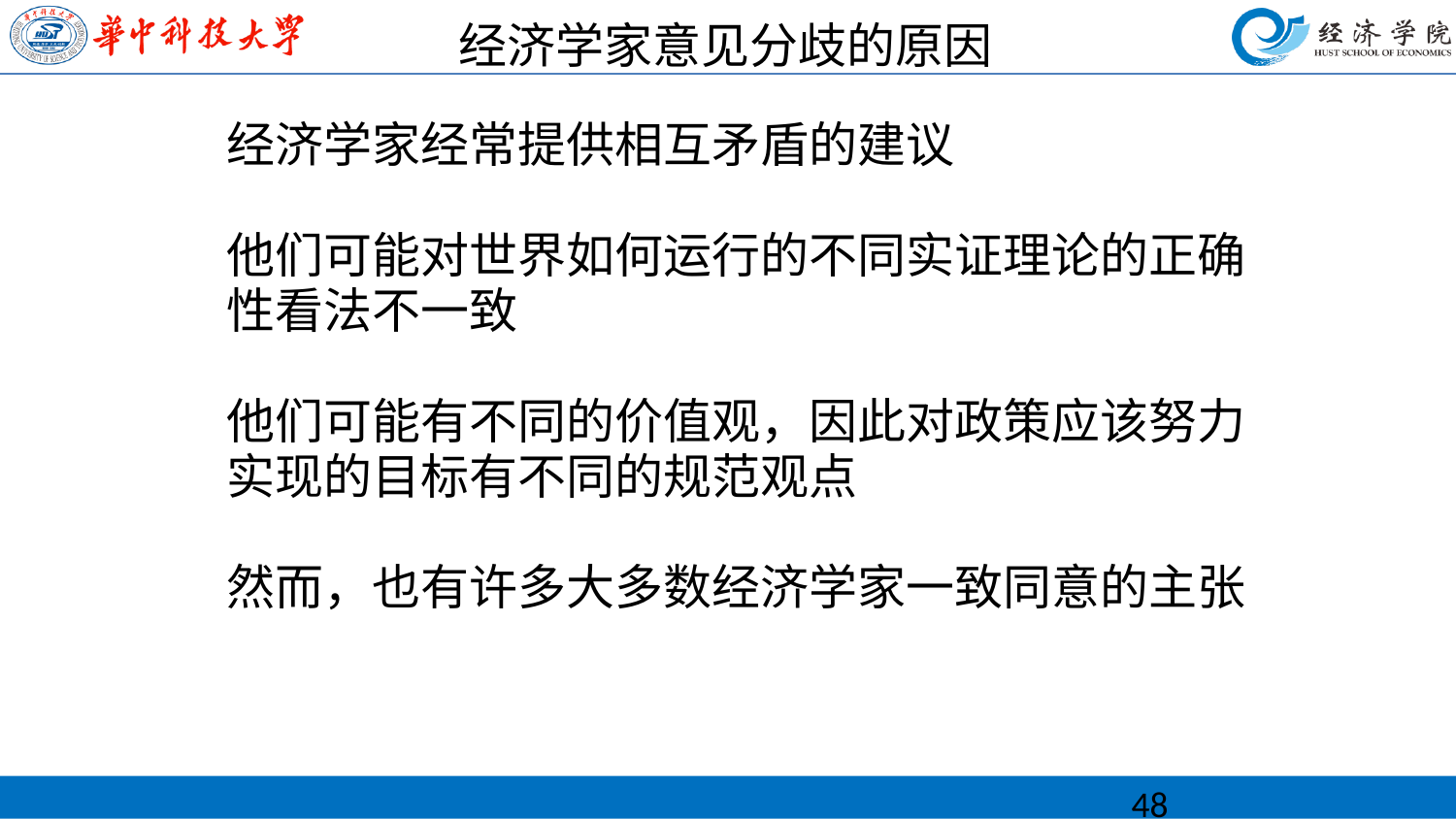

48

经济学家意见分歧的原因
经济学家经常提供相互矛盾的建议

他们可能对世界如何运行的不同实证理论的正确性看法不一致

他们可能有不同的价值观，因此对政策应该努力实现的目标有不同的规范观点

然而，也有许多大多数经济学家一致同意的主张